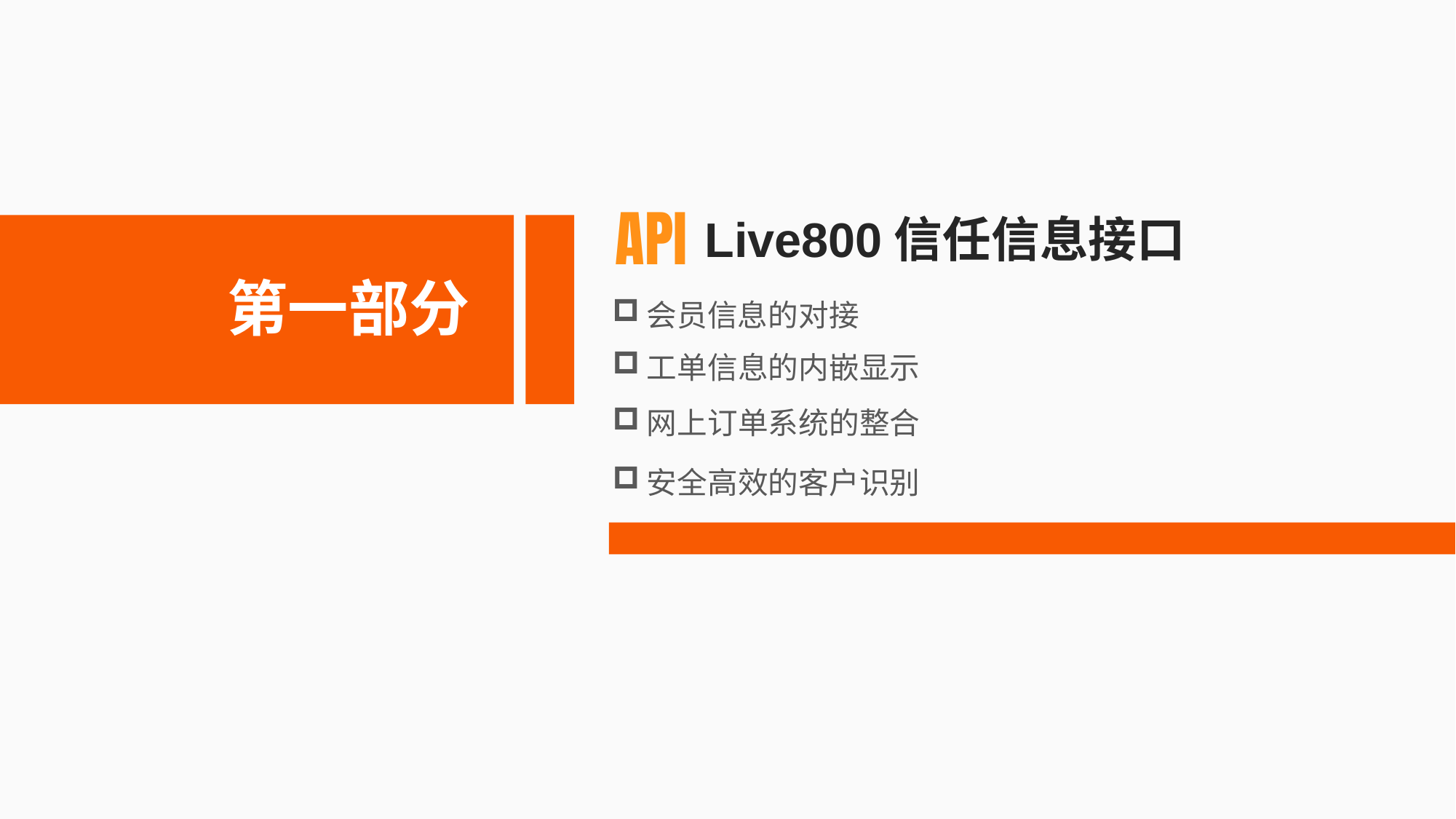

API
Live800信任信息接口

第一部分
会员信息的对接
工单信息的内嵌显示
网上订单系统的整合
安全高效的客户识别